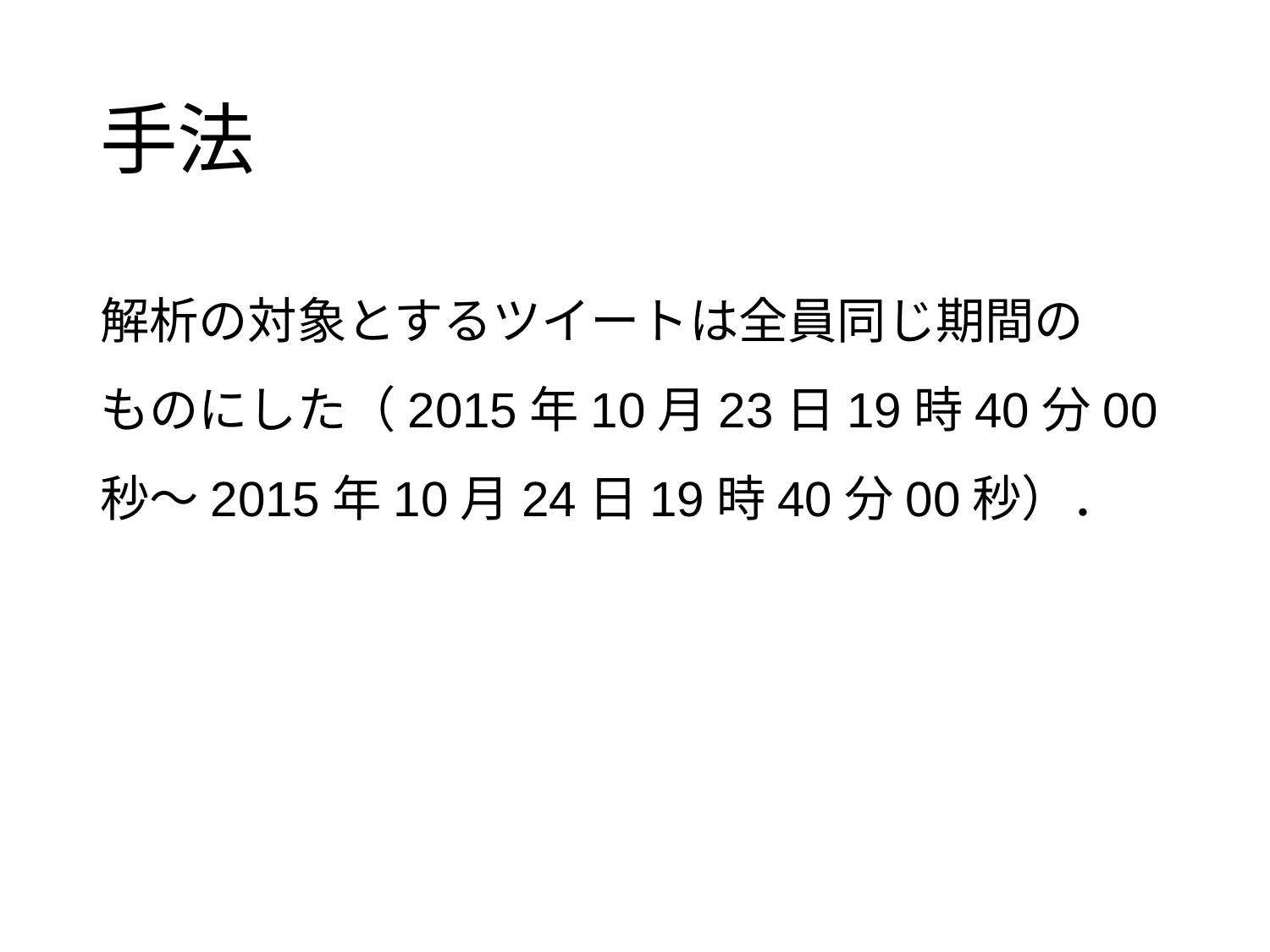

# 手法
解析の対象とするツイートは全員同じ期間の　ものにした（2015年10月23日19時40分00秒～2015年10月24日19時40分00秒）．